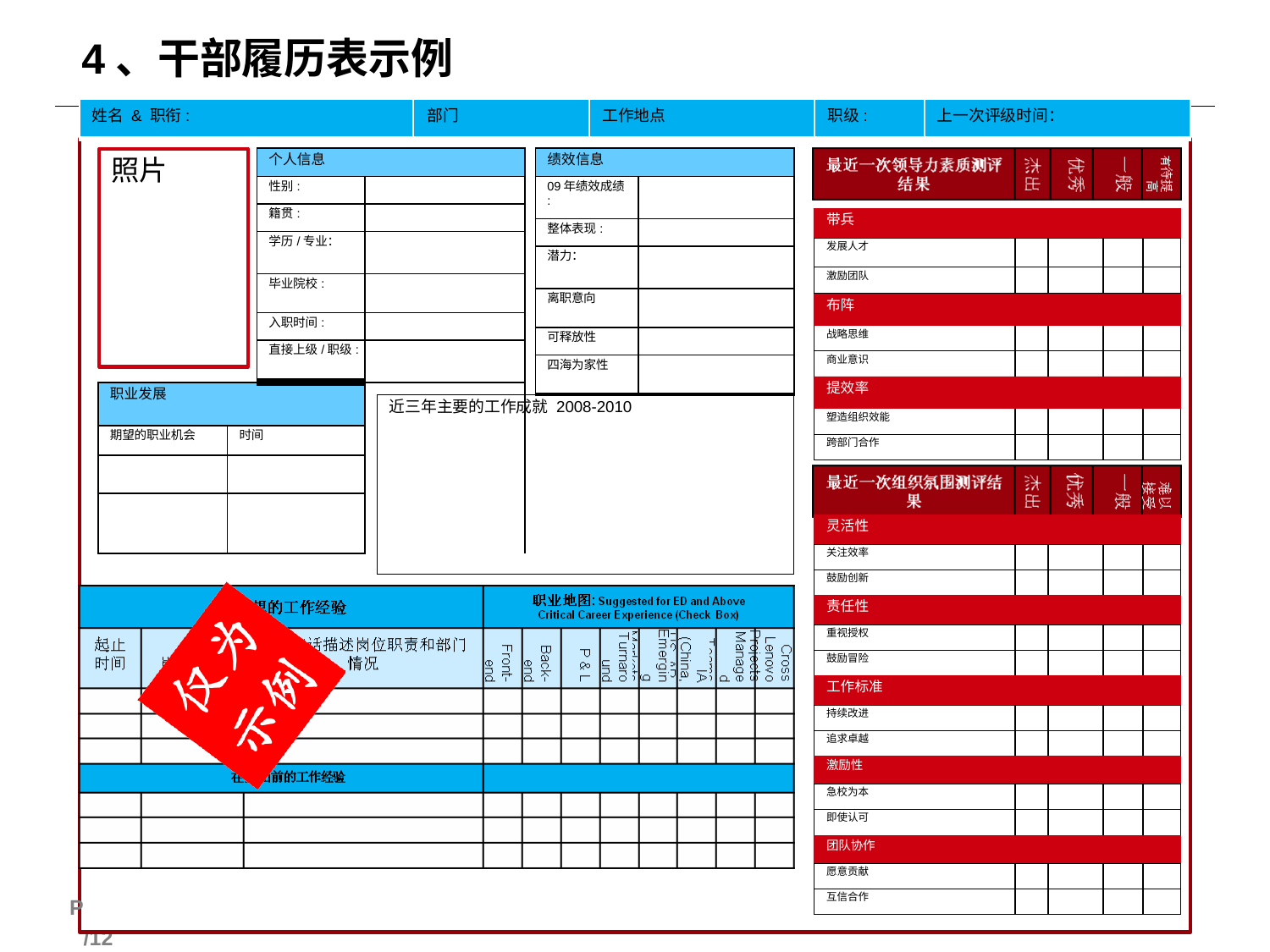

# 4、干部履历表示例

姓名 & 职衔:	部门
工作地点
职级:
上一次评级时间：

/12

| 照片 |  | 个人信息 |  |
| --- | --- | --- | --- |
|  |  | 性别: |  |
|  |  | 籍贯: |  |
|  |  | 学历/专业： |  |
|  |  | 毕业院校: |  |
|  |  | 入职时间: |  |
|  |  | 直接上级/职级: |  |
| 职业发展 |  |  |  |
| 期望的职业机会 | 时间 |  |  |
|  |  |  |  |
|  |  |  |  |
|  | 绩效信息 |  |
| --- | --- | --- |
|  | 09年绩效成绩 : |  |
|  | 整体表现: |  |
|  | 潜力： |  |
|  | 离职意向 |  |
|  | 可释放性 |  |
|  | 四海为家性 |  |
| 近三年主要的工作成就 2008-2010 |  |  |

| 带兵 |  |  |  |  |
| --- | --- | --- | --- | --- |
| 发展人才 |  |  |  |  |
| 激励团队 |  |  |  |  |
| 布阵 |  |  |  |  |
| 战略思维 |  |  |  |  |
| 商业意识 |  |  |  |  |
| 提效率 |  |  |  |  |
| 塑造组织效能 |  |  |  |  |
| 跨部门合作 |  |  |  |  |

| 灵活性 |  |  |  |  |
| --- | --- | --- | --- | --- |
| 关注效率 |  |  |  |  |
| 鼓励创新 |  |  |  |  |
| 责任性 |  |  |  |  |
| 重视授权 |  |  |  |  |
| 鼓励冒险 |  |  |  |  |
| 工作标准 |  |  |  |  |
| 持续改进 |  |  |  |  |
| 追求卓越 |  |  |  |  |
| 激励性 |  |  |  |  |
| 急校为本 |  |  |  |  |
| 即使认可 |  |  |  |  |
| 团队协作 |  |  |  |  |
| 愿意贡献 |  |  |  |  |
| 互信合作 |  |  |  |  |

P